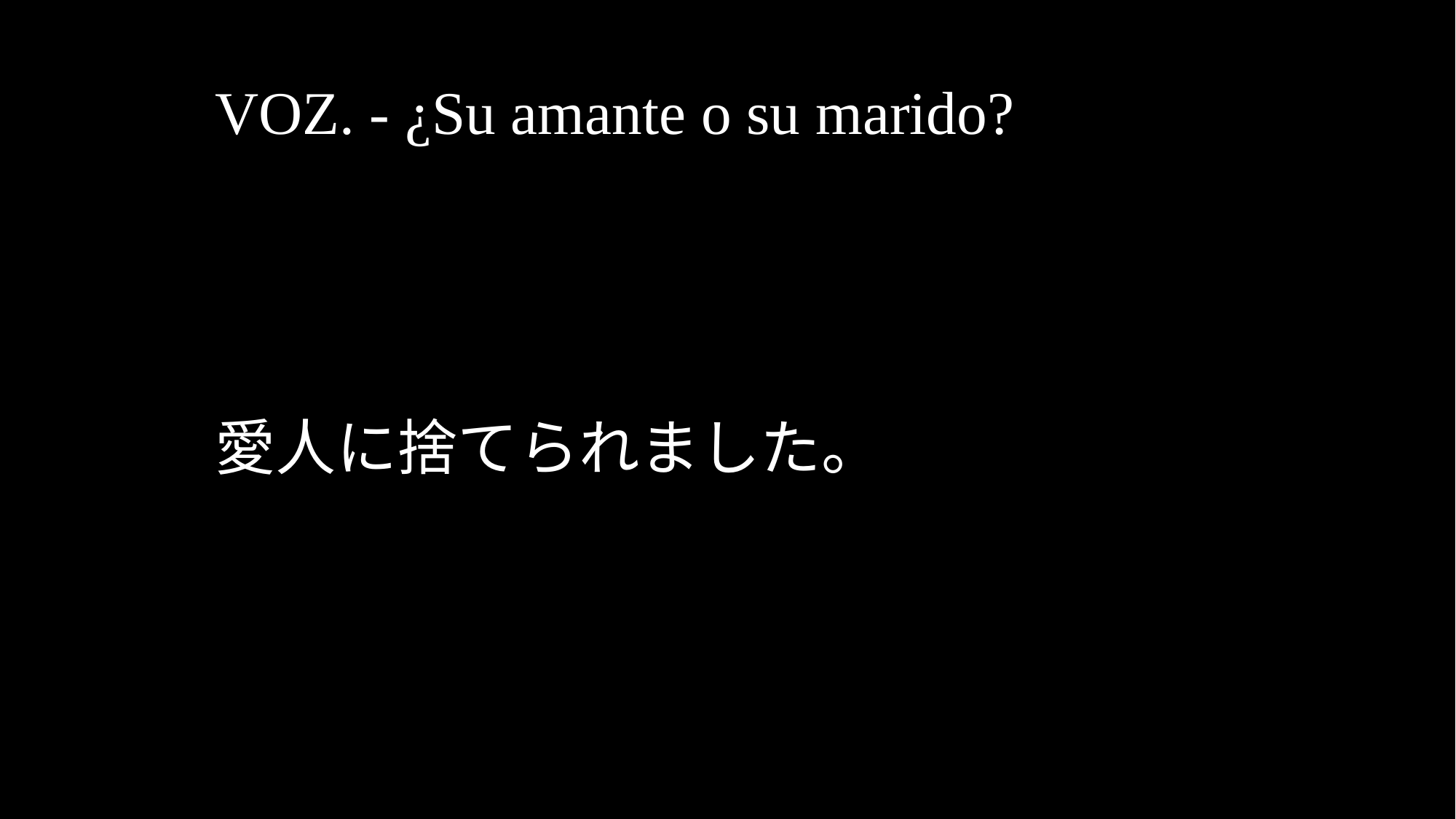

VOZ. - ¿Su amante o su marido?

愛人に捨てられました。